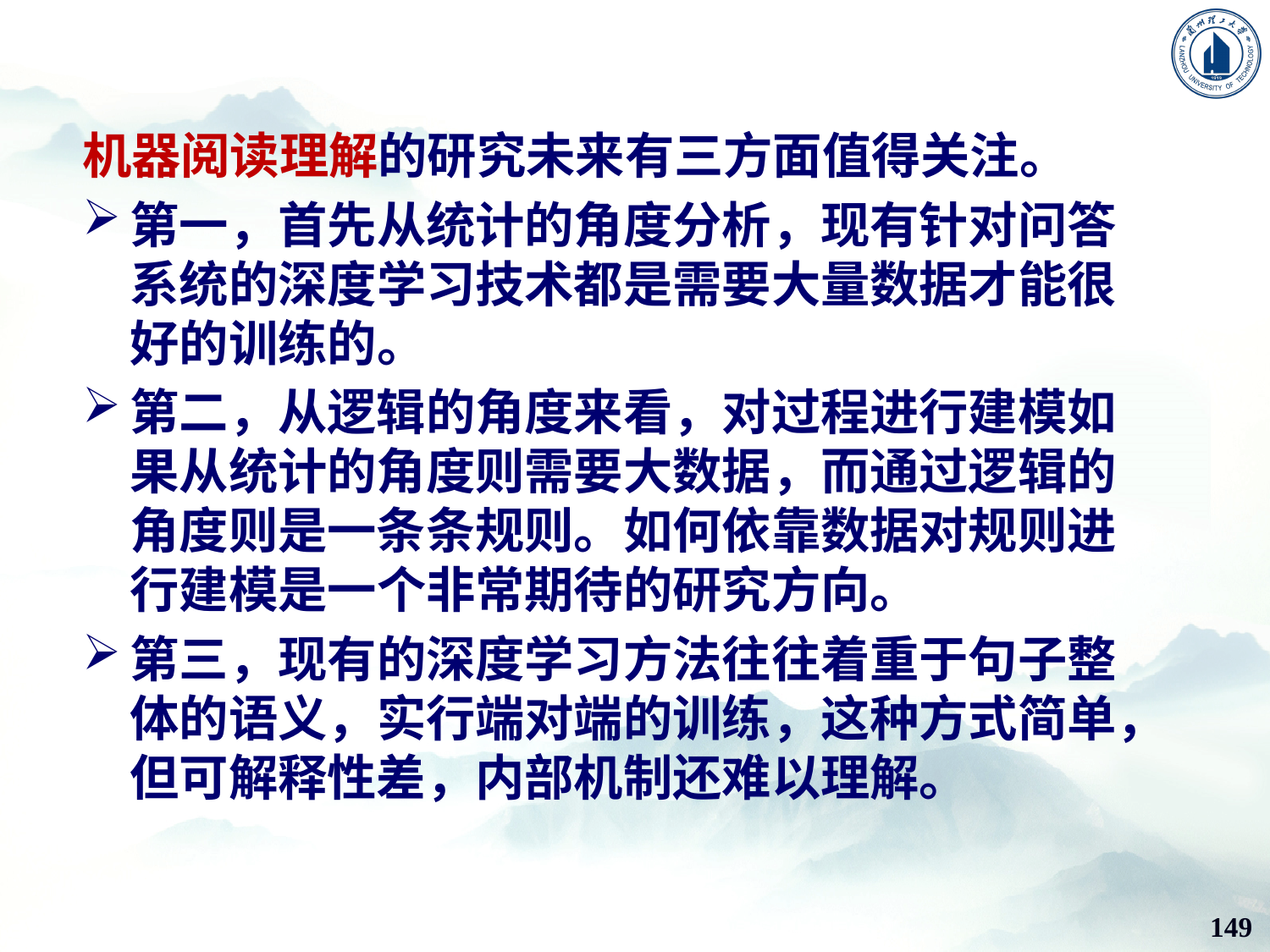

机器阅读理解的研究未来有三方面值得关注。
第一，首先从统计的角度分析，现有针对问答系统的深度学习技术都是需要大量数据才能很好的训练的。
第二，从逻辑的角度来看，对过程进行建模如果从统计的角度则需要大数据，而通过逻辑的角度则是一条条规则。如何依靠数据对规则进行建模是一个非常期待的研究方向。
第三，现有的深度学习方法往往着重于句子整体的语义，实行端对端的训练，这种方式简单，但可解释性差，内部机制还难以理解。

149